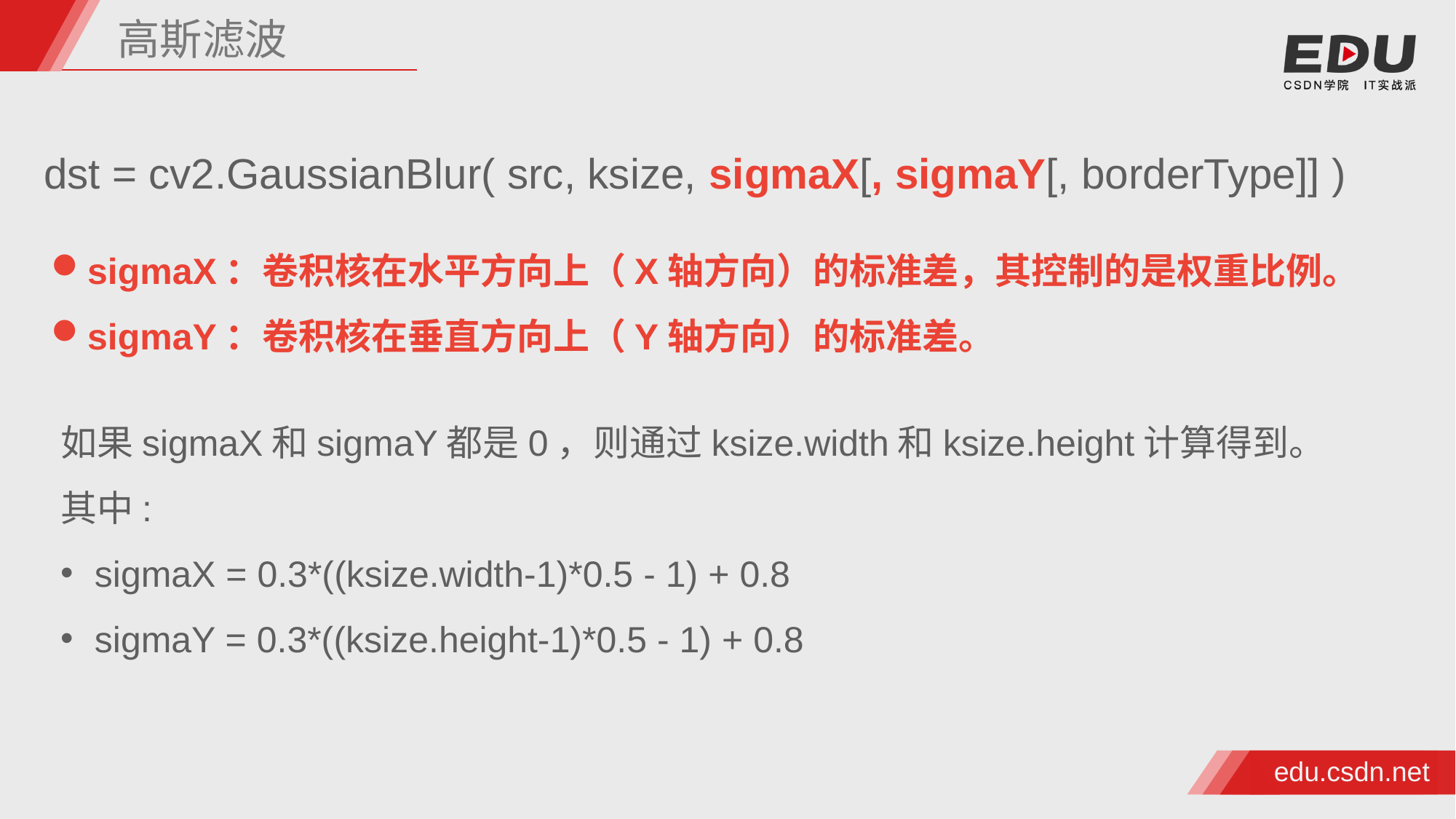

高斯滤波

dst = cv2.GaussianBlur( src, ksize, sigmaX[, sigmaY[, borderType]] )
sigmaX：卷积核在水平方向上（X轴方向）的标准差，其控制的是权重比例。
sigmaY：卷积核在垂直方向上（Y轴方向）的标准差。
如果sigmaX和sigmaY都是0，则通过ksize.width和ksize.height计算得到。
其中:
sigmaX = 0.3*((ksize.width-1)*0.5 - 1) + 0.8
sigmaY = 0.3*((ksize.height-1)*0.5 - 1) + 0.8